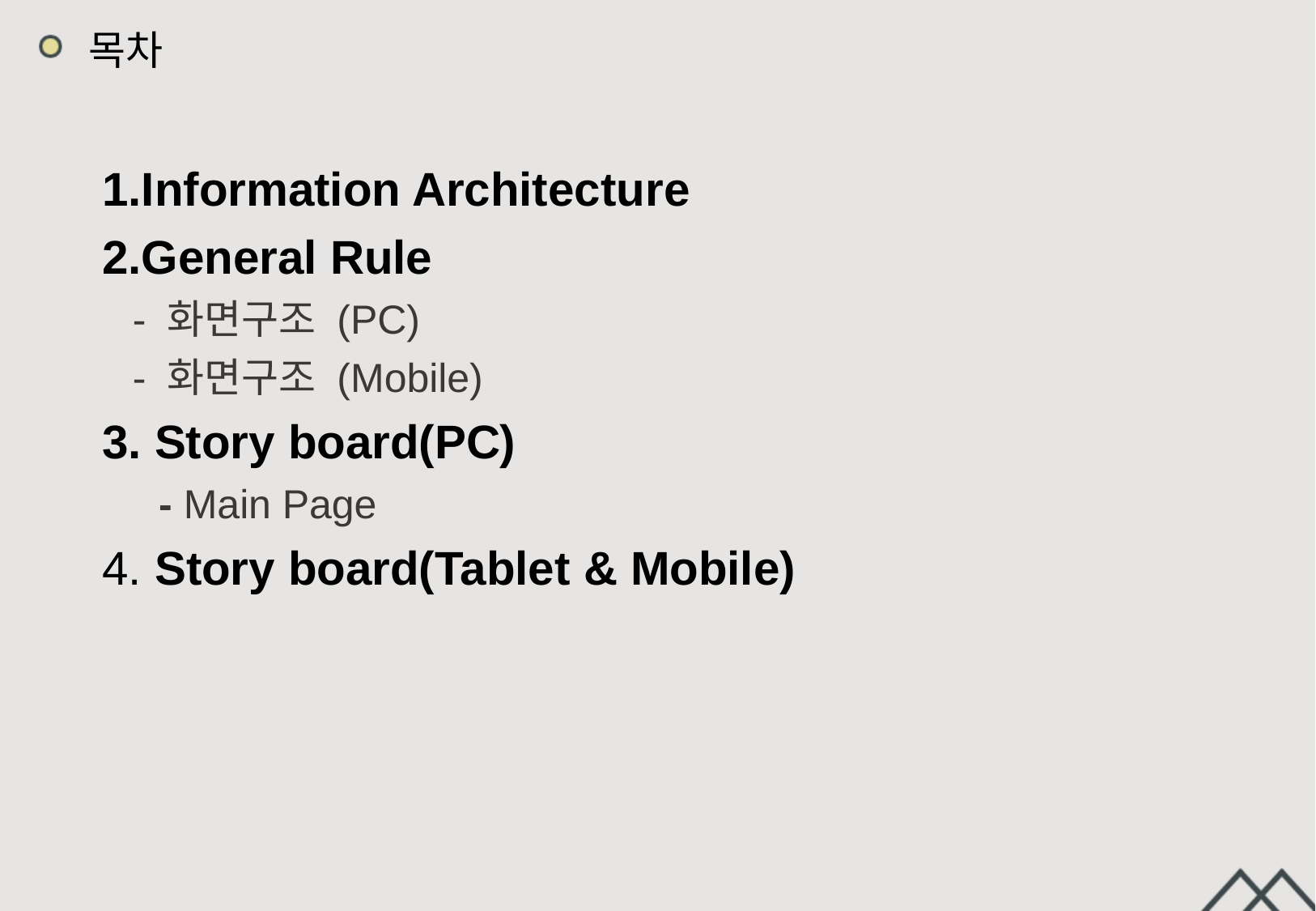

목차
Information Architecture
General Rule
- 화면구조 (PC)
- 화면구조 (Mobile)
3. Story board(PC)
     - Main Page
4. Story board(Tablet & Mobile)